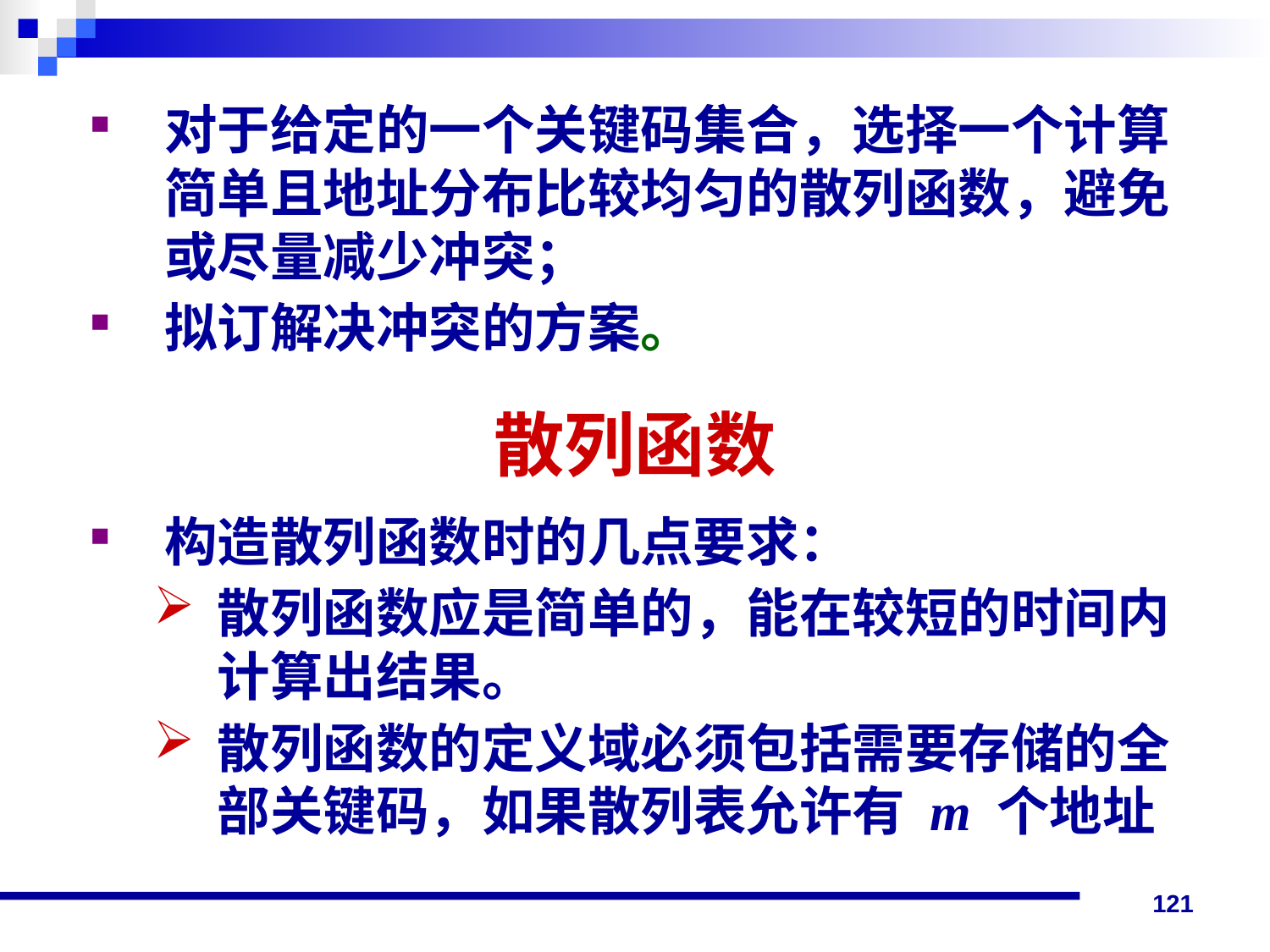

对于给定的一个关键码集合，选择一个计算  简单且地址分布比较均匀的散列函数，避免或尽量减少冲突；
拟订解决冲突的方案。

构造散列函数时的几点要求：
散列函数应是简单的，能在较短的时间内  计算出结果。
散列函数的定义域必须包括需要存储的全部关键码，如果散列表允许有 m 个地址
# 散列函数
121